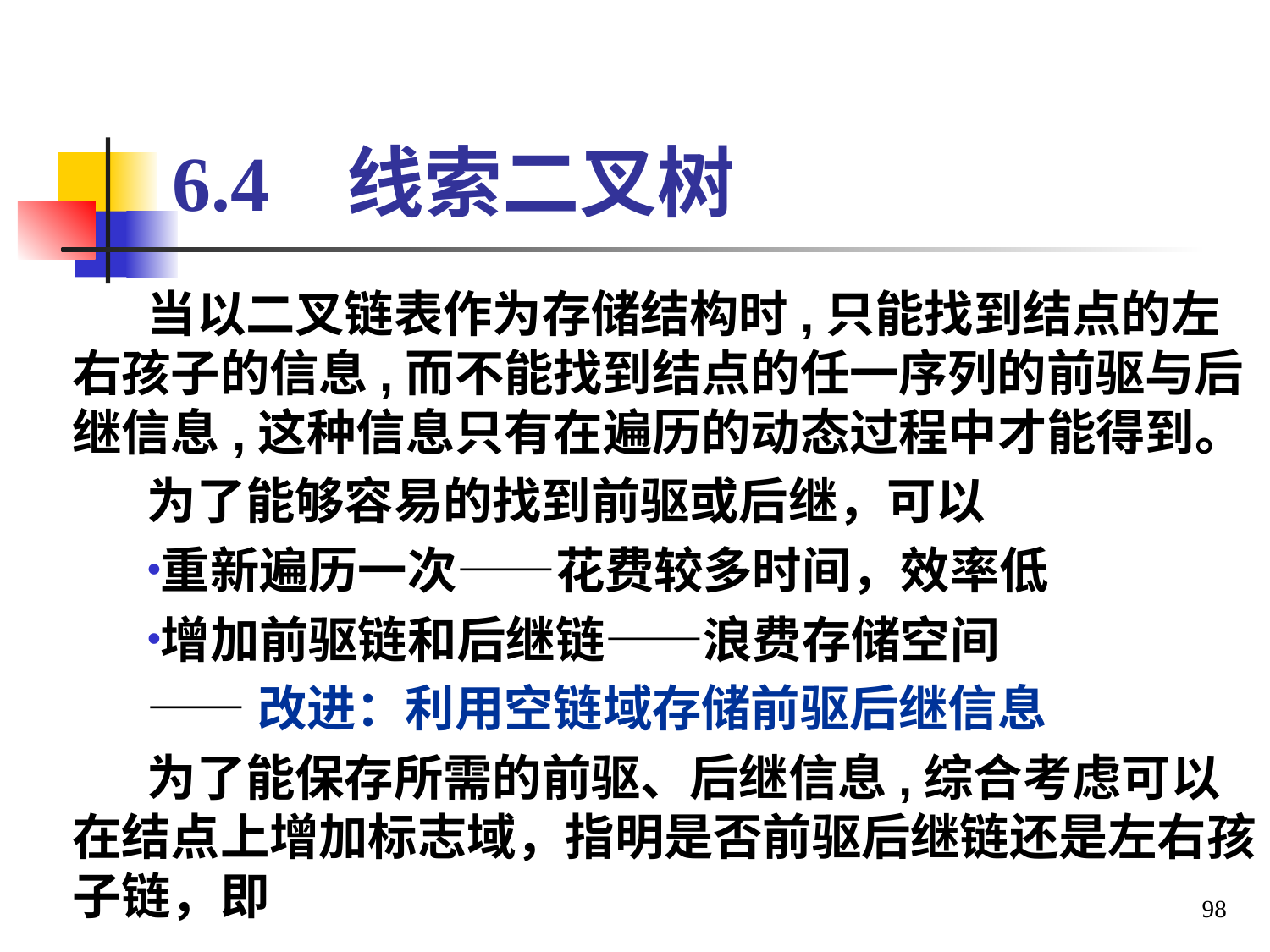

# 6.4   线索二叉树
当以二叉链表作为存储结构时,只能找到结点的左右孩子的信息,而不能找到结点的任一序列的前驱与后继信息,这种信息只有在遍历的动态过程中才能得到。
为了能够容易的找到前驱或后继，可以
重新遍历一次——花费较多时间，效率低
增加前驱链和后继链——浪费存储空间
——改进：利用空链域存储前驱后继信息
为了能保存所需的前驱、后继信息,综合考虑可以在结点上增加标志域，指明是否前驱后继链还是左右孩子链，即
98